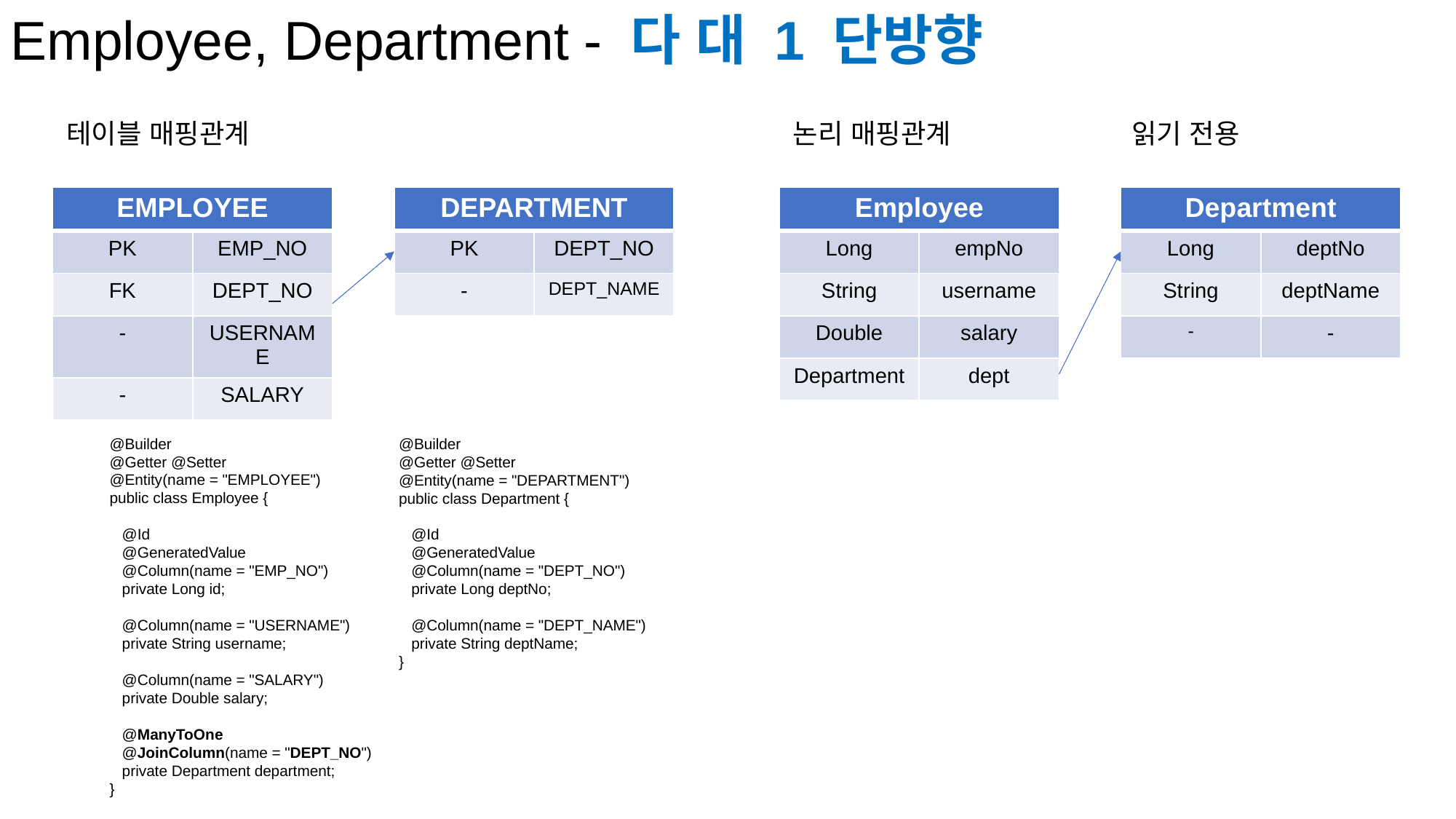

Employee, Department - 다 대 1 단방향
테이블 매핑관계
논리 매핑관계
읽기 전용
| EMPLOYEE |  |
| --- | --- |
| PK | EMP\_NO |
| FK | DEPT\_NO |
| - | USERNAME |
| - | SALARY |
| DEPARTMENT |  |
| --- | --- |
| PK | DEPT\_NO |
| - | DEPT\_NAME |
| Employee |  |
| --- | --- |
| Long | empNo |
| String | username |
| Double | salary |
| Department | dept |
| Department |  |
| --- | --- |
| Long | deptNo |
| String | deptName |
| - | - |
@Builder
@Getter @Setter
@Entity(name = "EMPLOYEE")
public class Employee {
   @Id
   @GeneratedValue
   @Column(name = "EMP_NO")
   private Long id;
   @Column(name = "USERNAME")
   private String username;
   @Column(name = "SALARY")
   private Double salary;
   @ManyToOne
   @JoinColumn(name = "DEPT_NO")
   private Department department;
}
@Builder
@Getter @Setter
@Entity(name = "DEPARTMENT")
public class Department {
   @Id
   @GeneratedValue
   @Column(name = "DEPT_NO")
   private Long deptNo;
   @Column(name = "DEPT_NAME")
   private String deptName;
}